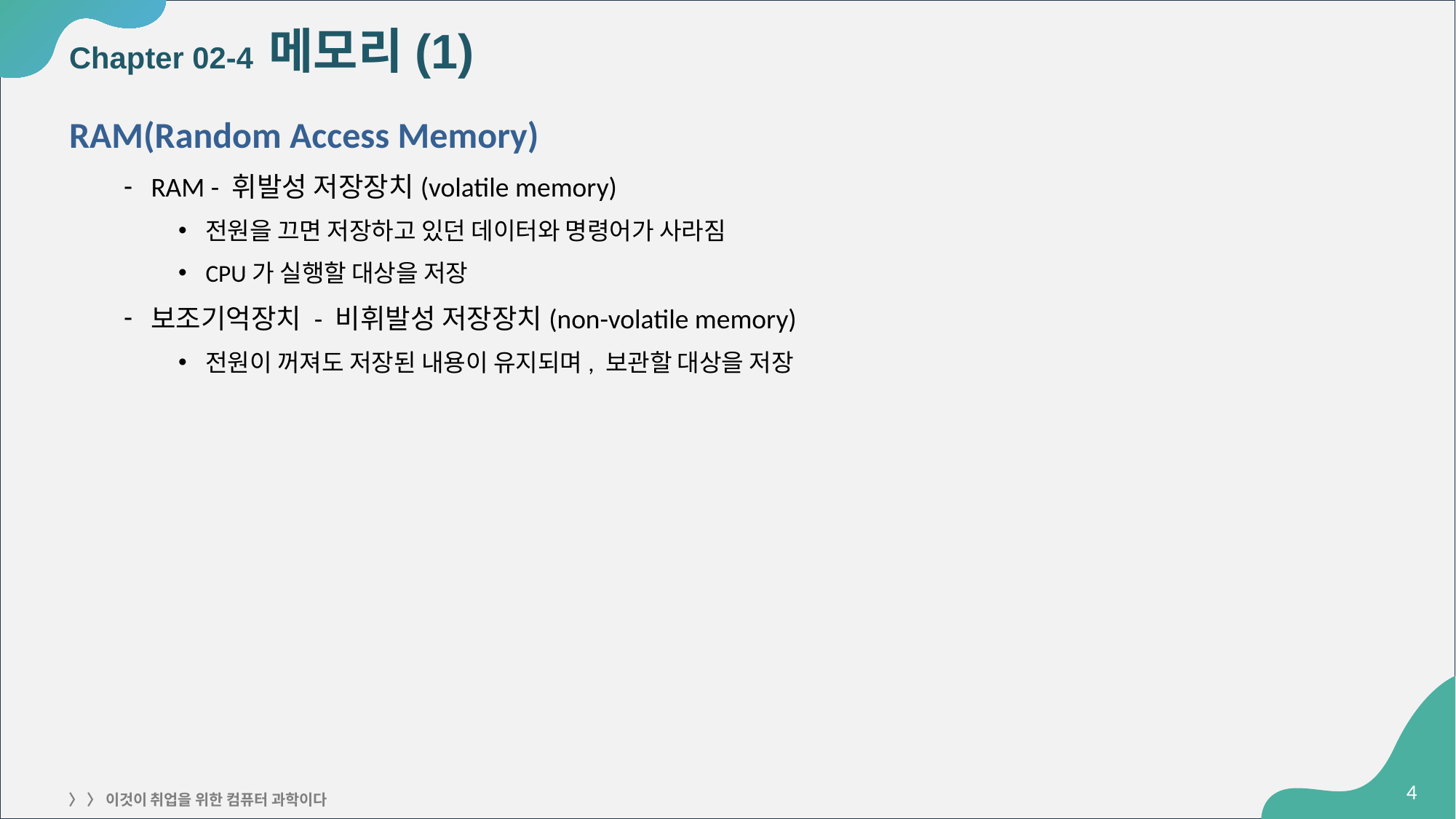

# Chapter 02-4 메모리(1)
RAM(Random Access Memory)
RAM - 휘발성 저장장치(volatile memory)
전원을 끄면 저장하고 있던 데이터와 명령어가 사라짐
CPU가 실행할 대상을 저장
보조기억장치 - 비휘발성 저장장치(non-volatile memory)
전원이 꺼져도 저장된 내용이 유지되며, 보관할 대상을 저장

4
〉 〉 이것이 취업을 위한 컴퓨터 과학이다